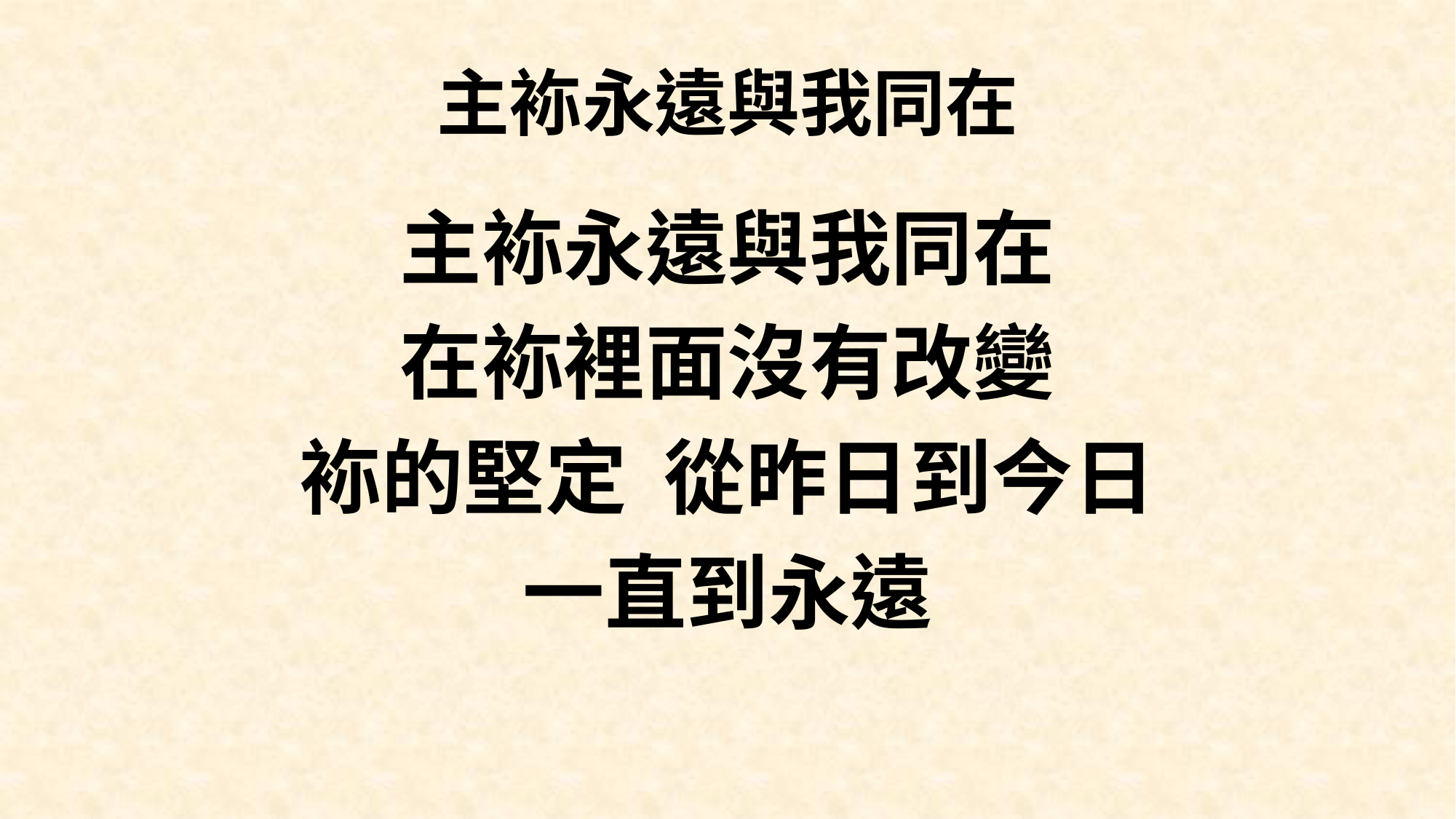

# 主袮永遠與我同在
主袮永遠與我同在
在袮裡面沒有改變
袮的堅定  從昨日到今日
一直到永遠